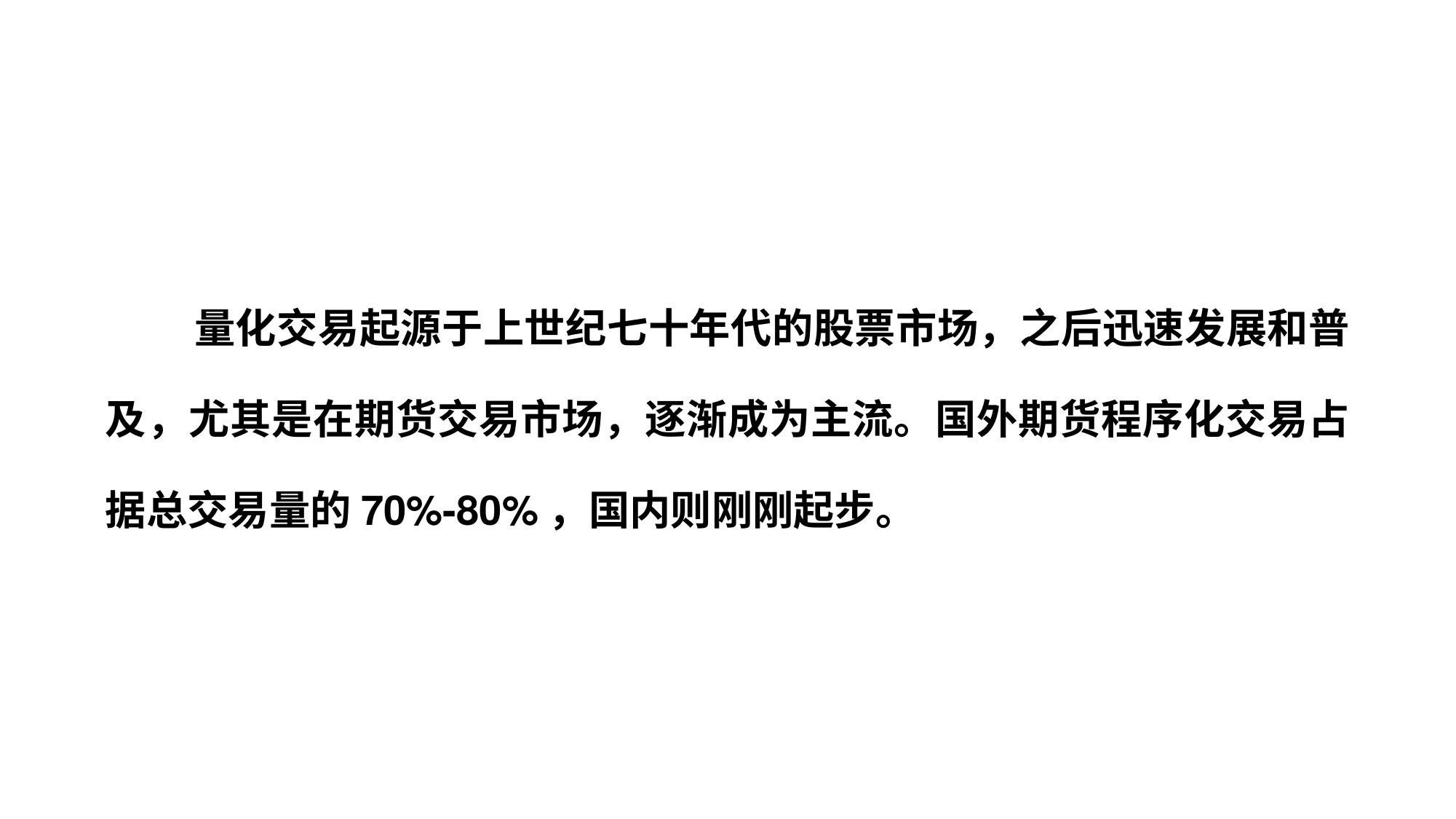

量化交易起源于上世纪七十年代的股票市场，之后迅速发展和普及，尤其是在期货交易市场，逐渐成为主流。国外期货程序化交易占据总交易量的70%-80%，国内则刚刚起步。